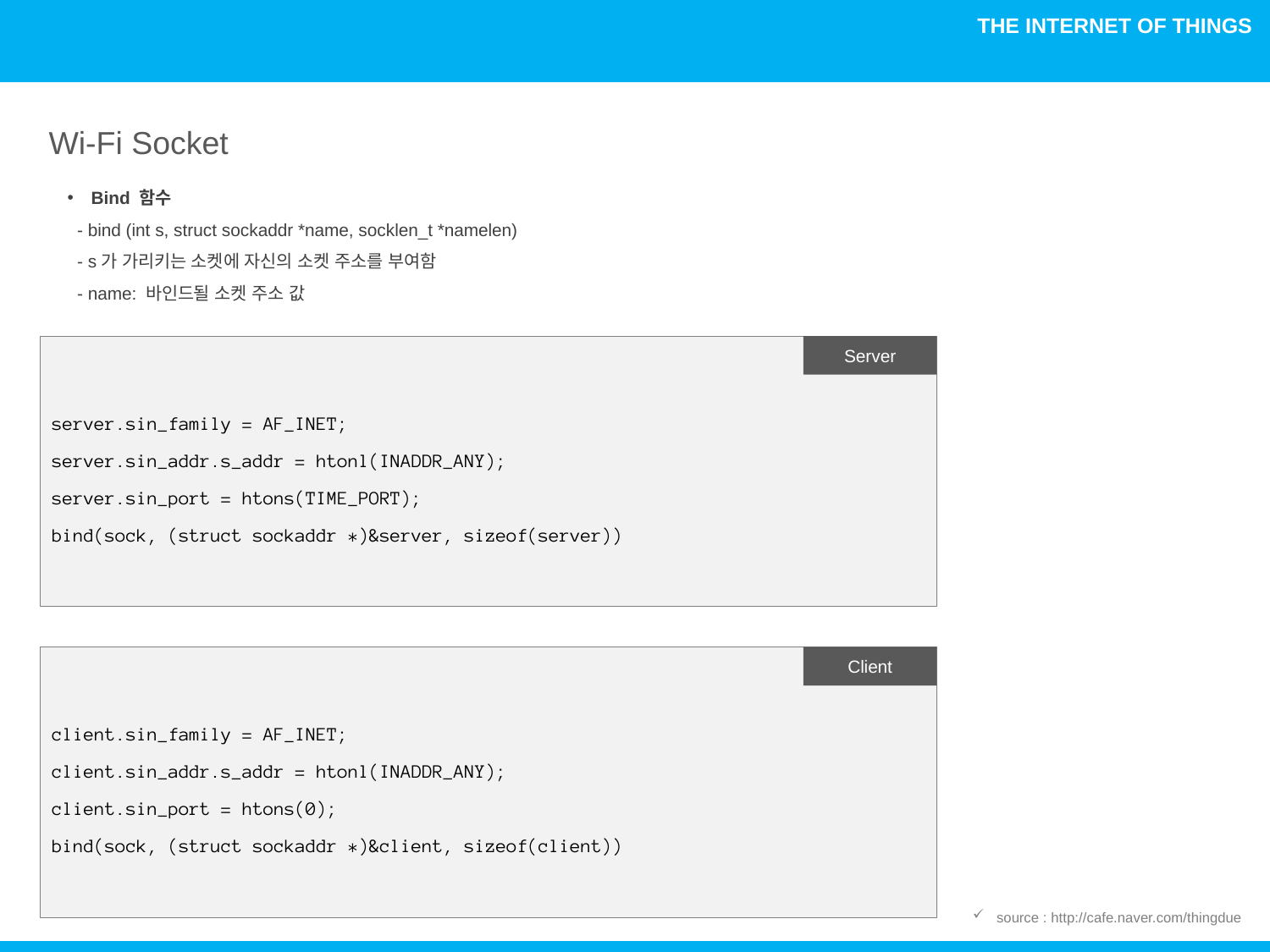

Wi-Fi Socket
Bind 함수
  - bind (int s, struct sockaddr *name, socklen_t *namelen)
  - s가 가리키는 소켓에 자신의 소켓 주소를 부여함
  - name: 바인드될 소켓 주소 값
server.sin_family = AF_INET;
server.sin_addr.s_addr = htonl(INADDR_ANY);
server.sin_port = htons(TIME_PORT);
bind(sock, (struct sockaddr *)&server, sizeof(server))
Server
client.sin_family = AF_INET;
client.sin_addr.s_addr = htonl(INADDR_ANY);
client.sin_port = htons(0);
bind(sock, (struct sockaddr *)&client, sizeof(client))
Client
source : http://cafe.naver.com/thingdue